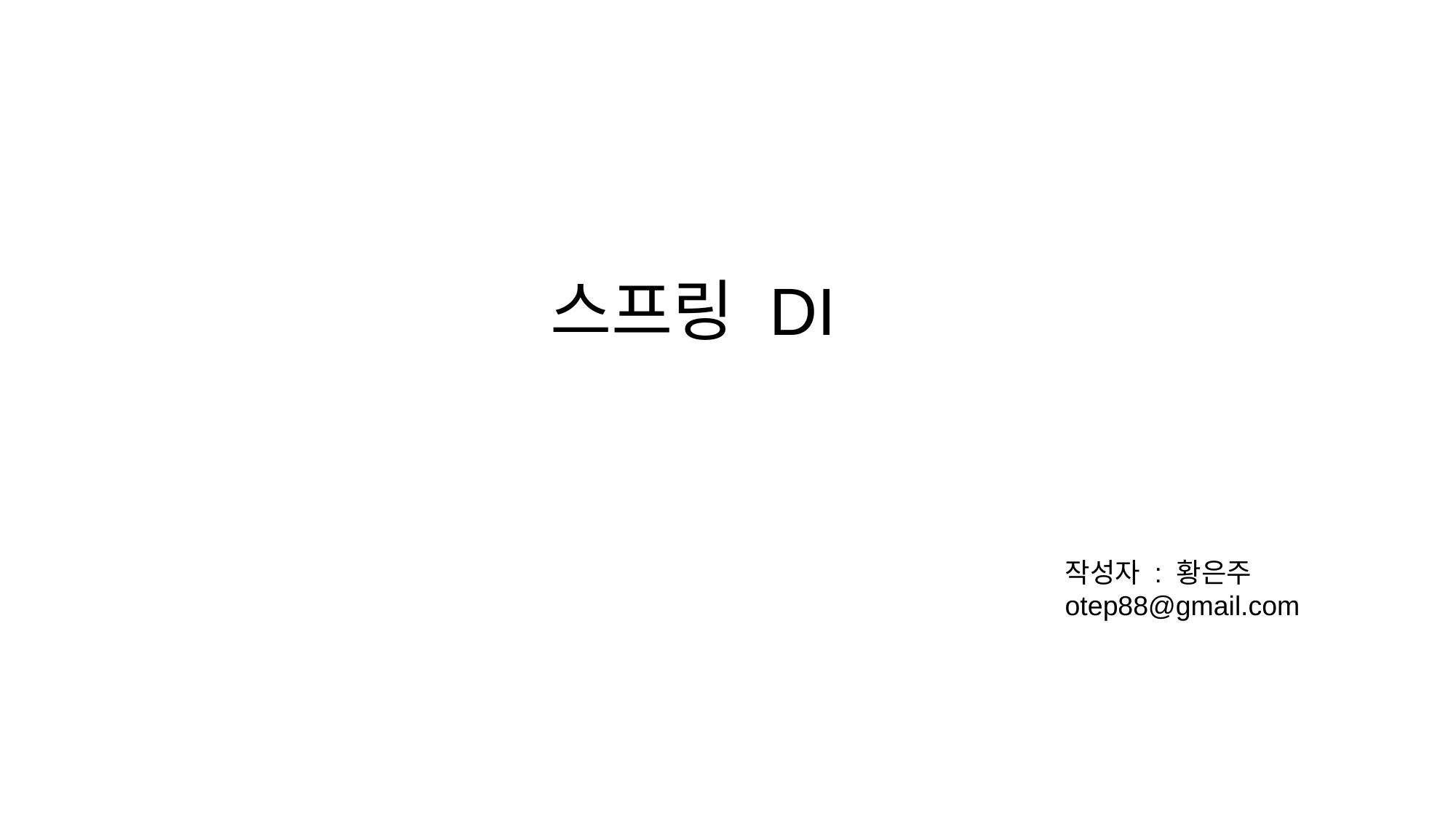

# 스프링 DI
작성자 : 황은주
otep88@gmail.com